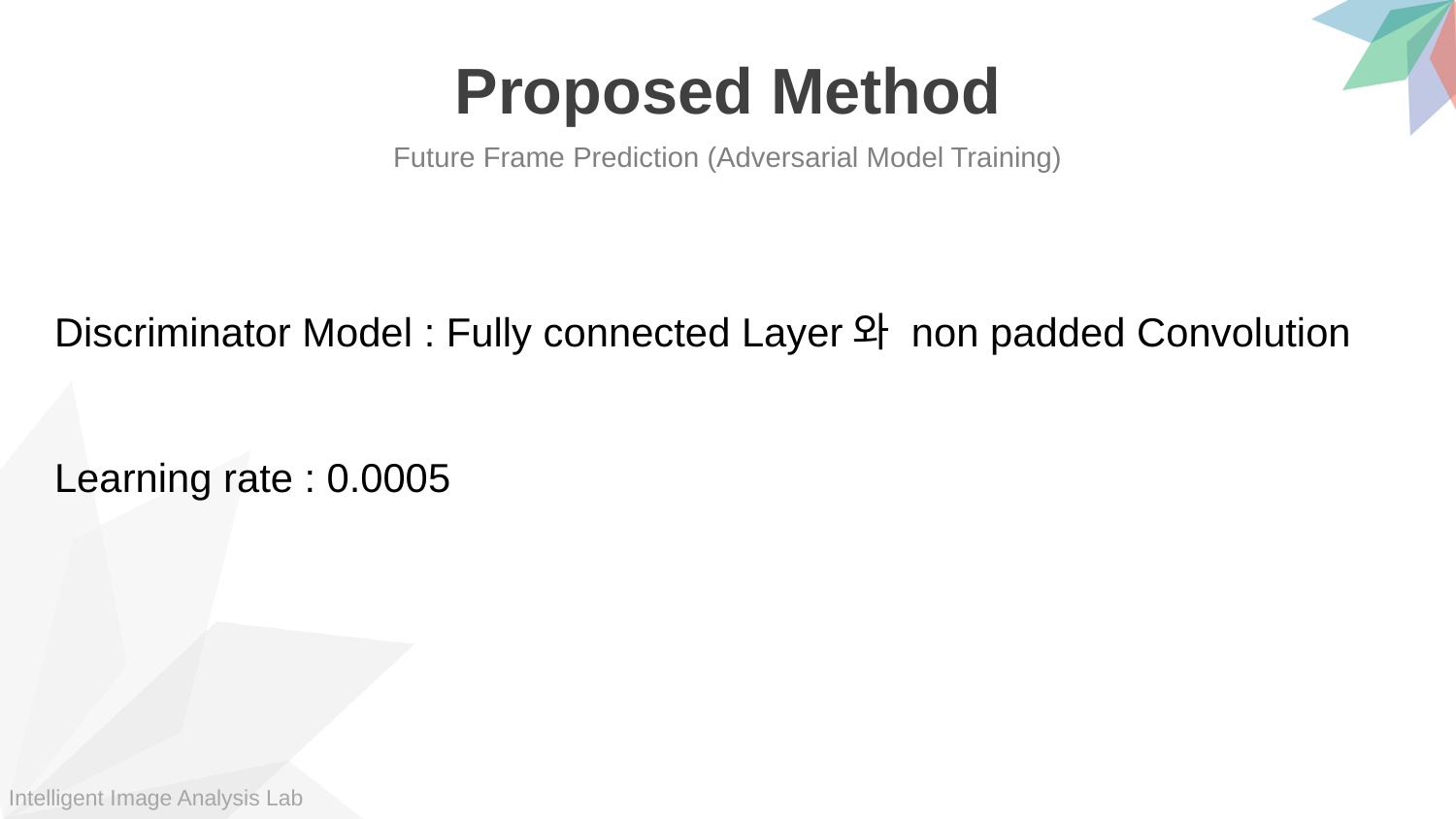

Proposed Method
Future Frame Prediction (Adversarial Model Training)
Discriminator Model : Fully connected Layer와 non padded Convolution

Learning rate : 0.0005